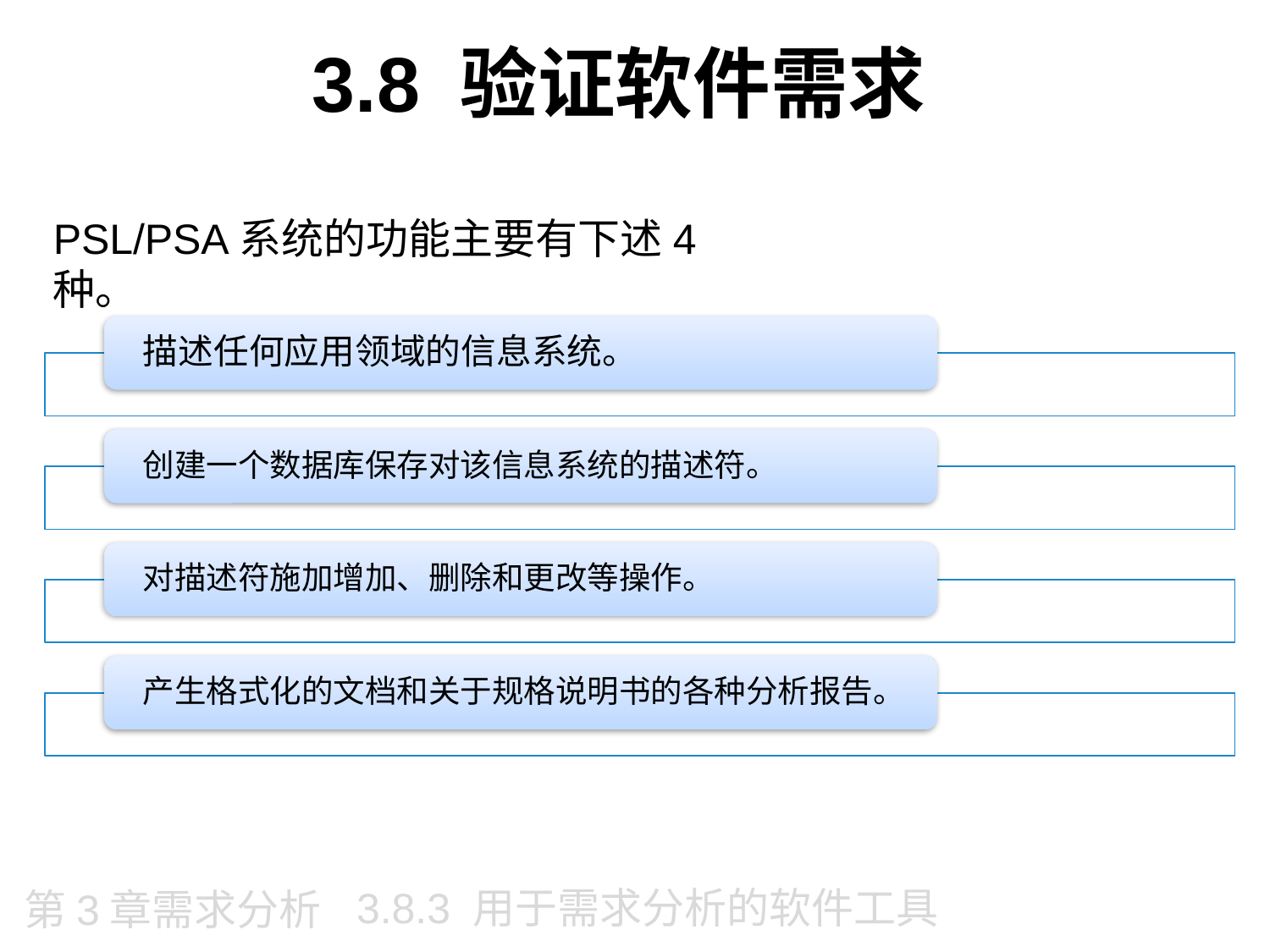

# 3.8 验证软件需求
PSL/PSA系统的功能主要有下述4种。
描述任何应用领域的信息系统。
创建一个数据库保存对该信息系统的描述符。
对描述符施加增加、删除和更改等操作。
产生格式化的文档和关于规格说明书的各种分析报告。
3.8.3 用于需求分析的软件工具
第3章需求分析